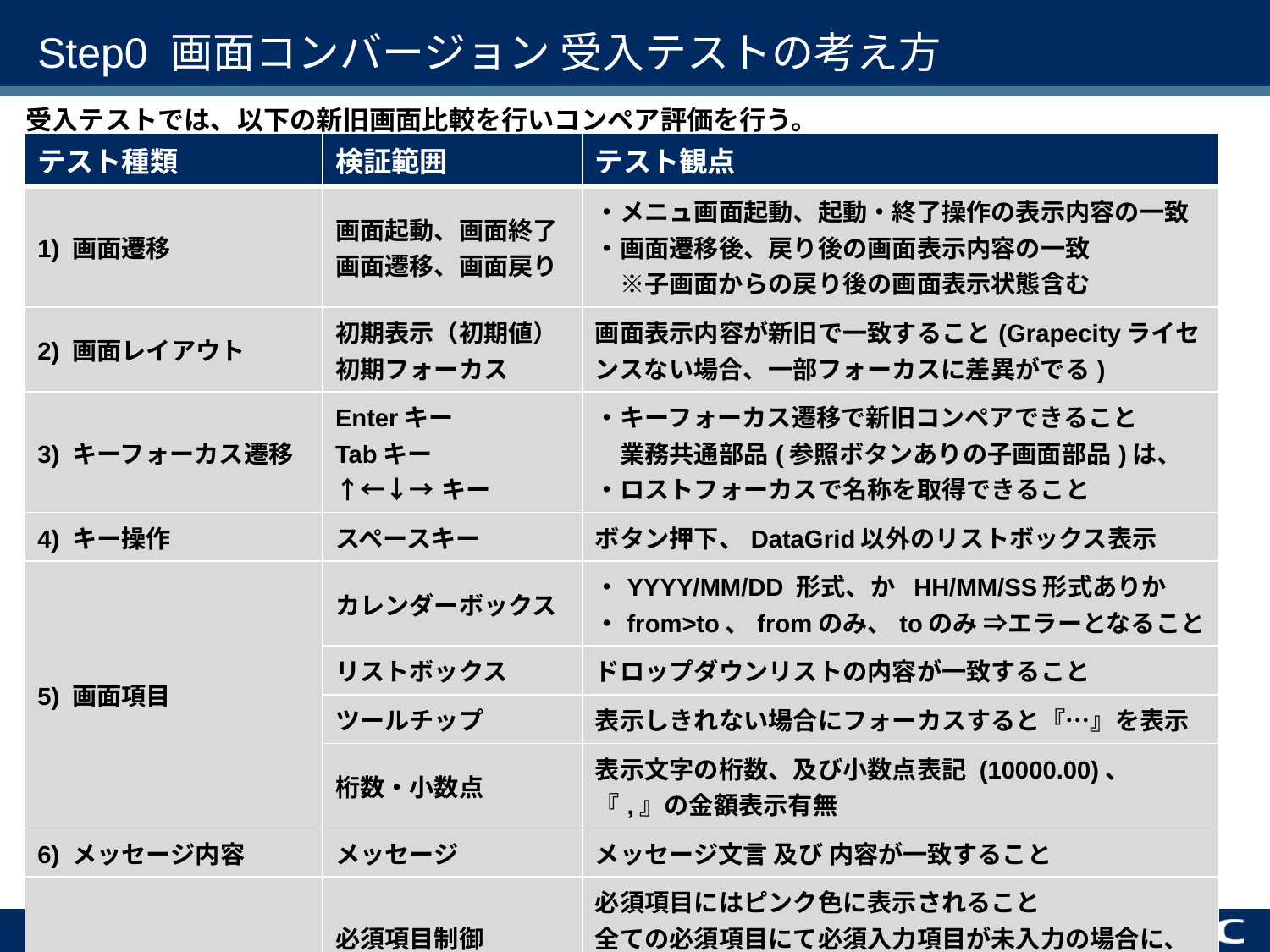

# Step0 画面コンバージョン 受入テストの考え方
受入テストでは、以下の新旧画面比較を行いコンペア評価を行う。
| テスト種類 | 検証範囲 | テスト観点 |
| --- | --- | --- |
| 1) 画面遷移 | 画面起動、画面終了 画面遷移、画面戻り | ・メニュ画面起動、起動・終了操作の表示内容の一致 ・画面遷移後、戻り後の画面表示内容の一致 　※子画面からの戻り後の画面表示状態含む |
| 2) 画面レイアウト | 初期表示（初期値） 初期フォーカス | 画面表示内容が新旧で一致すること(Grapecityライセンスない場合、一部フォーカスに差異がでる) |
| 3) キーフォーカス遷移 | Enterキー Tabキー ↑←↓→キー | ・キーフォーカス遷移で新旧コンペアできること 　業務共通部品(参照ボタンありの子画面部品)は、 ・ロストフォーカスで名称を取得できること |
| 4) キー操作 | スペースキー | ボタン押下、DataGrid以外のリストボックス表示 |
| 5) 画面項目 | カレンダーボックス | ・YYYY/MM/DD 形式、か HH/MM/SS形式ありか ・from>to、fromのみ、toのみ ⇒エラーとなること |
|  | リストボックス | ドロップダウンリストの内容が一致すること |
|  | ツールチップ | 表示しきれない場合にフォーカスすると『…』を表示 |
|  | 桁数・小数点 | 表示文字の桁数、及び小数点表記 (10000.00)、 『,』の金額表示有無 |
| 6) メッセージ内容 | メッセージ | メッセージ文言 及び 内容が一致すること |
| 7) チェック仕様 | 必須項目制御 | 必須項目にはピンク色に表示されること 全ての必須項目にて必須入力項目が未入力の場合に、 ピンク色になること（フォーカス時は白色） |
|  | バルーンヘルプ | エラーになっているときは、バルーンヘルプが 表示されること |

|  |
| --- |